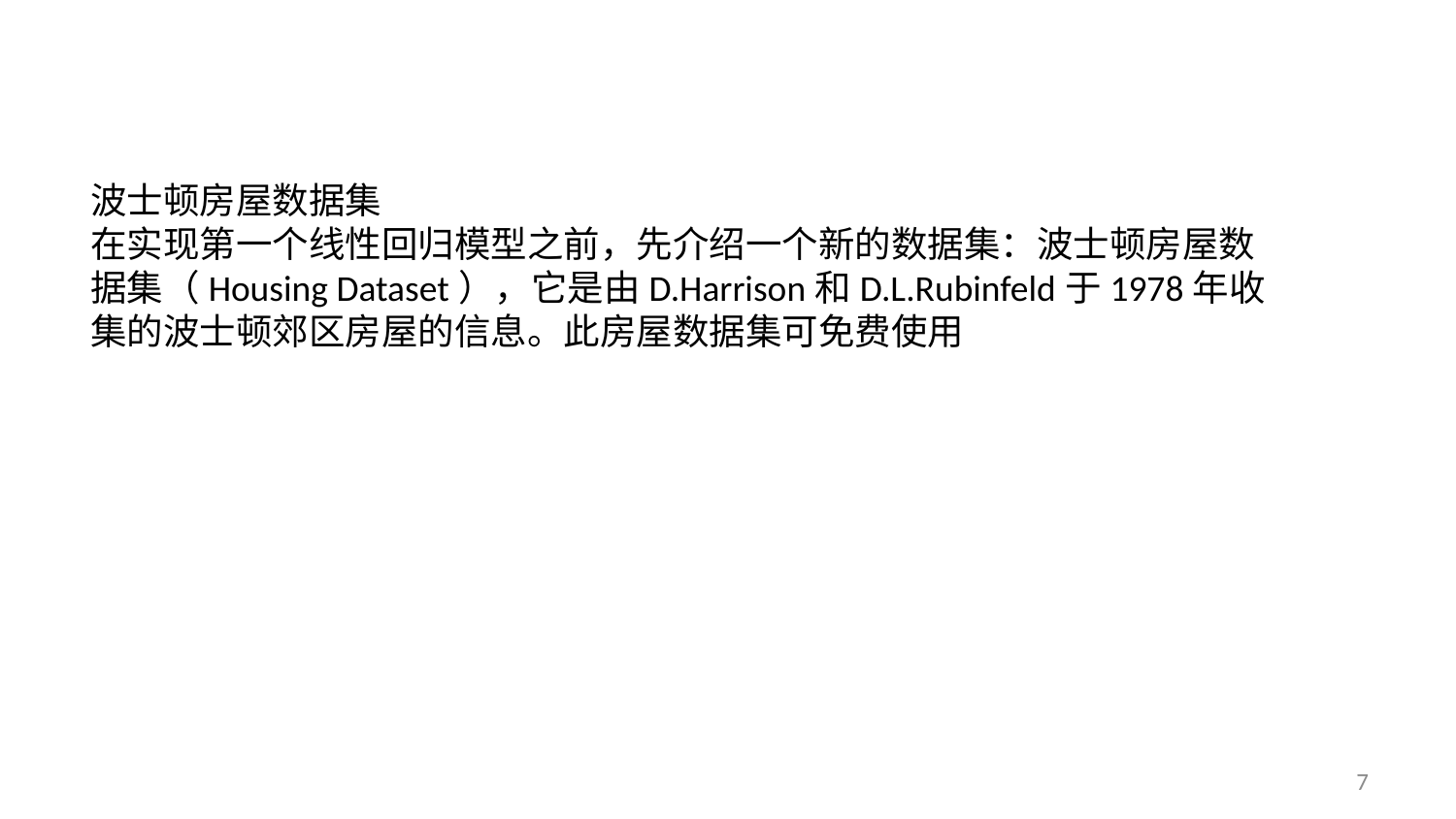

波士顿房屋数据集
在实现第一个线性回归模型之前，先介绍一个新的数据集：波士顿房屋数据集（Housing Dataset），它是由D.Harrison和D.L.Rubinfeld于1978年收集的波士顿郊区房屋的信息。此房屋数据集可免费使用
7